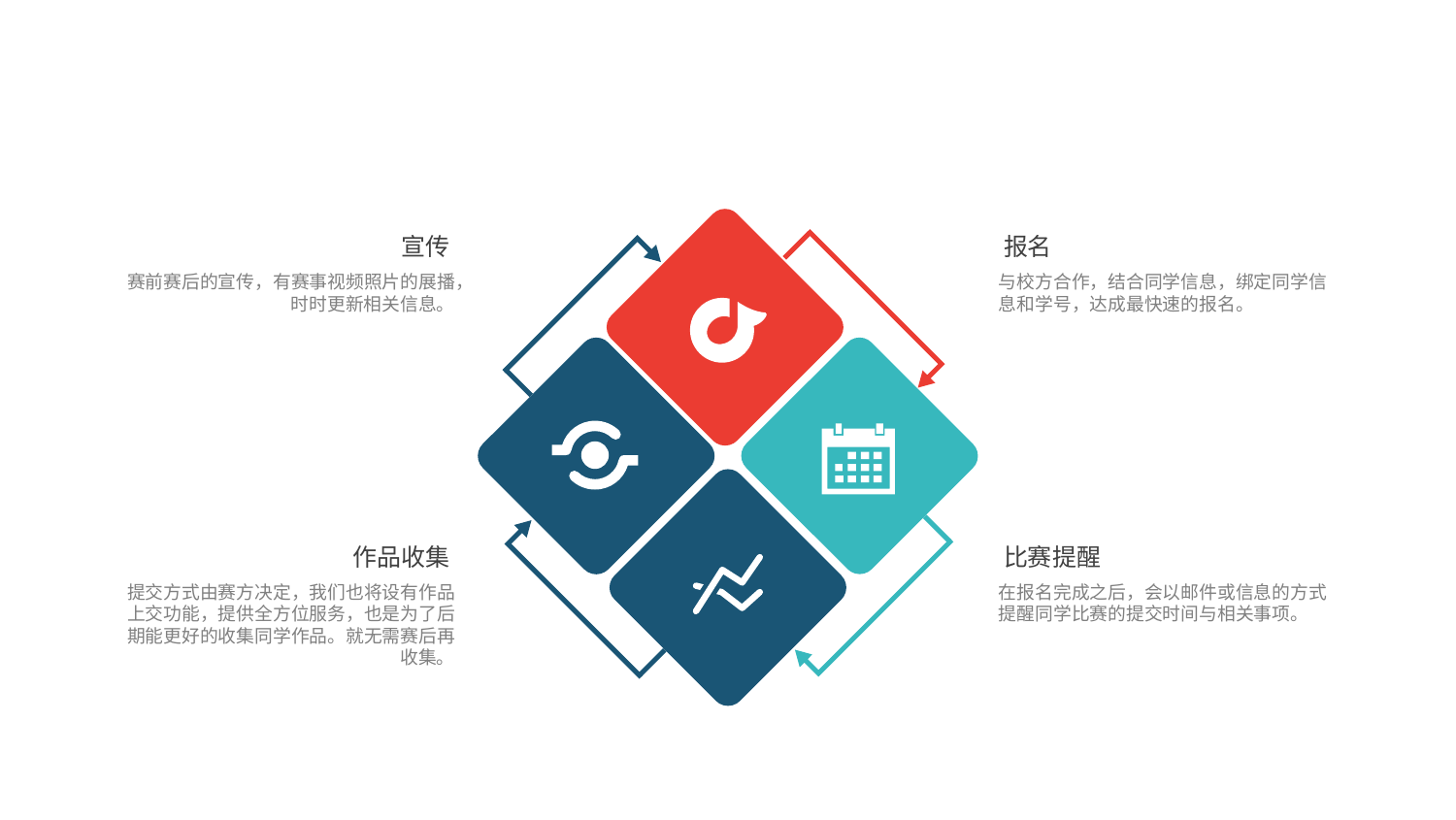

报名
与校方合作，结合同学信息，绑定同学信息和学号，达成最快速的报名。
宣传
赛前赛后的宣传，有赛事视频照片的展播，时时更新相关信息。

比赛提醒
在报名完成之后，会以邮件或信息的方式提醒同学比赛的提交时间与相关事项。
作品收集
提交方式由赛方决定，我们也将设有作品上交功能，提供全方位服务，也是为了后期能更好的收集同学作品。就无需赛后再收集。